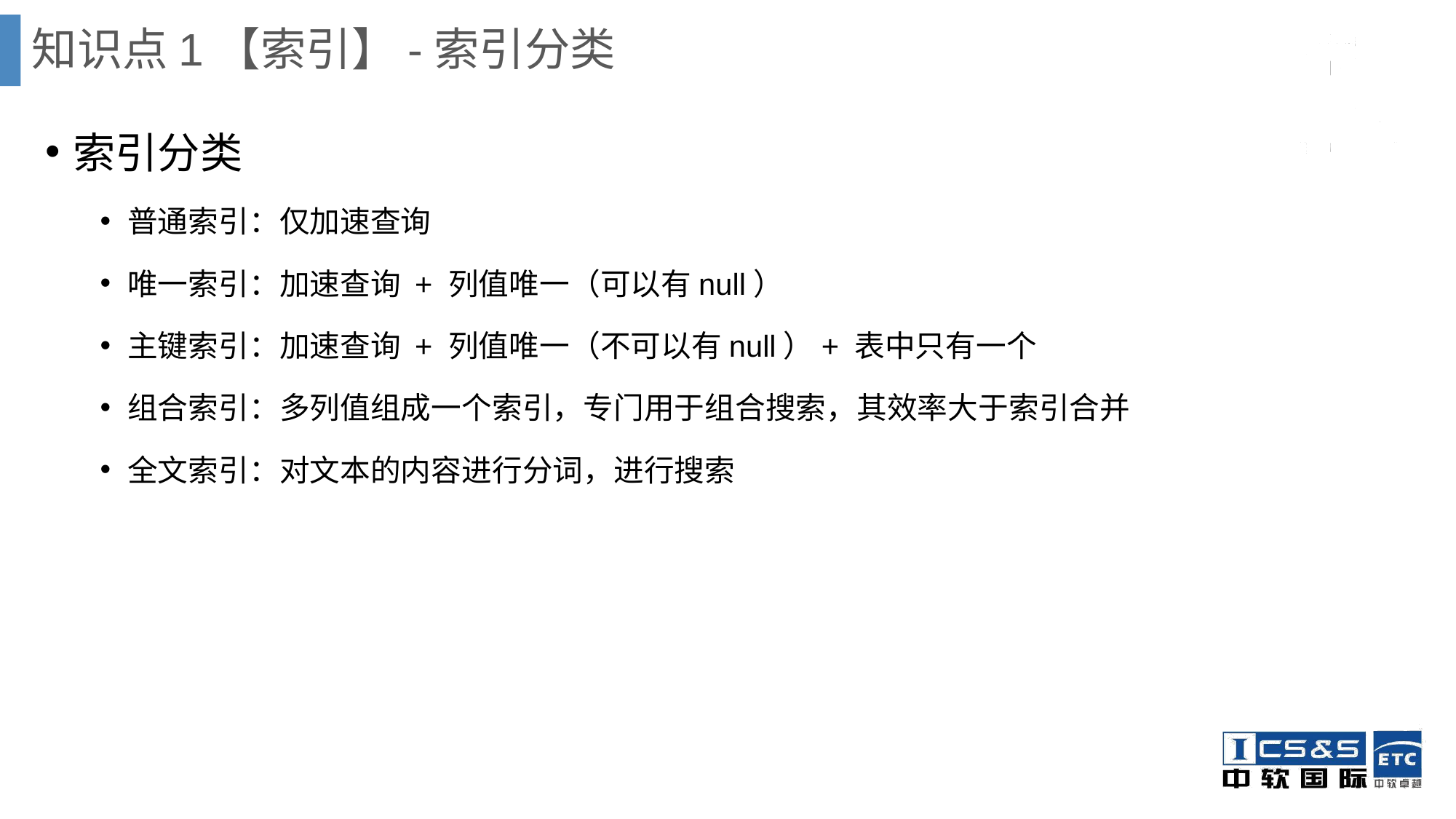

知识点1【索引】-索引分类
索引分类
普通索引：仅加速查询
唯一索引：加速查询 + 列值唯一（可以有null）
主键索引：加速查询 + 列值唯一（不可以有null）+ 表中只有一个
组合索引：多列值组成一个索引，专门用于组合搜索，其效率大于索引合并
全文索引：对文本的内容进行分词，进行搜索